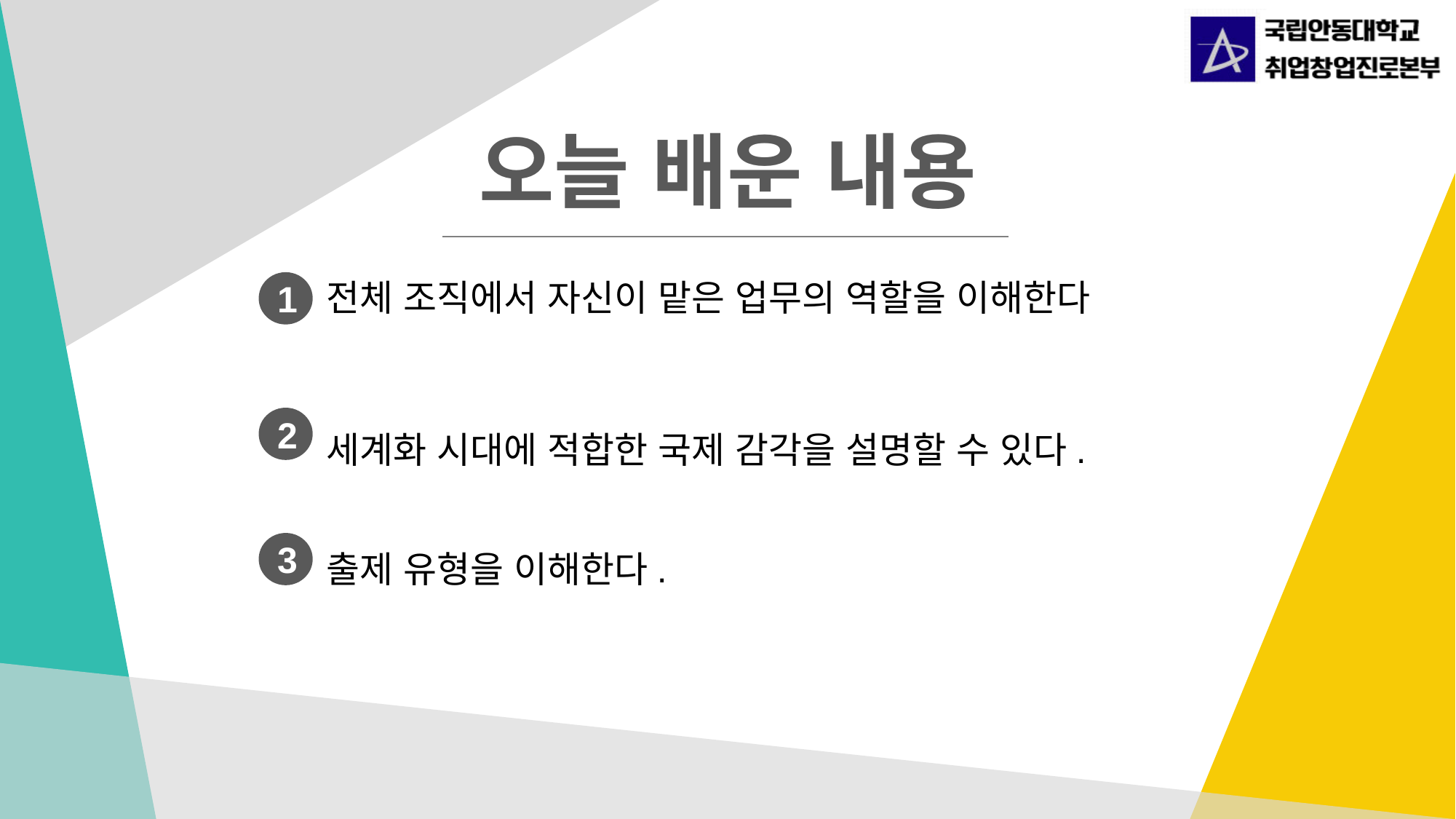

전체 조직에서 자신이 맡은 업무의 역할을 이해한다
1
세계화 시대에 적합한 국제 감각을 설명할 수 있다.
2
출제 유형을 이해한다.
3